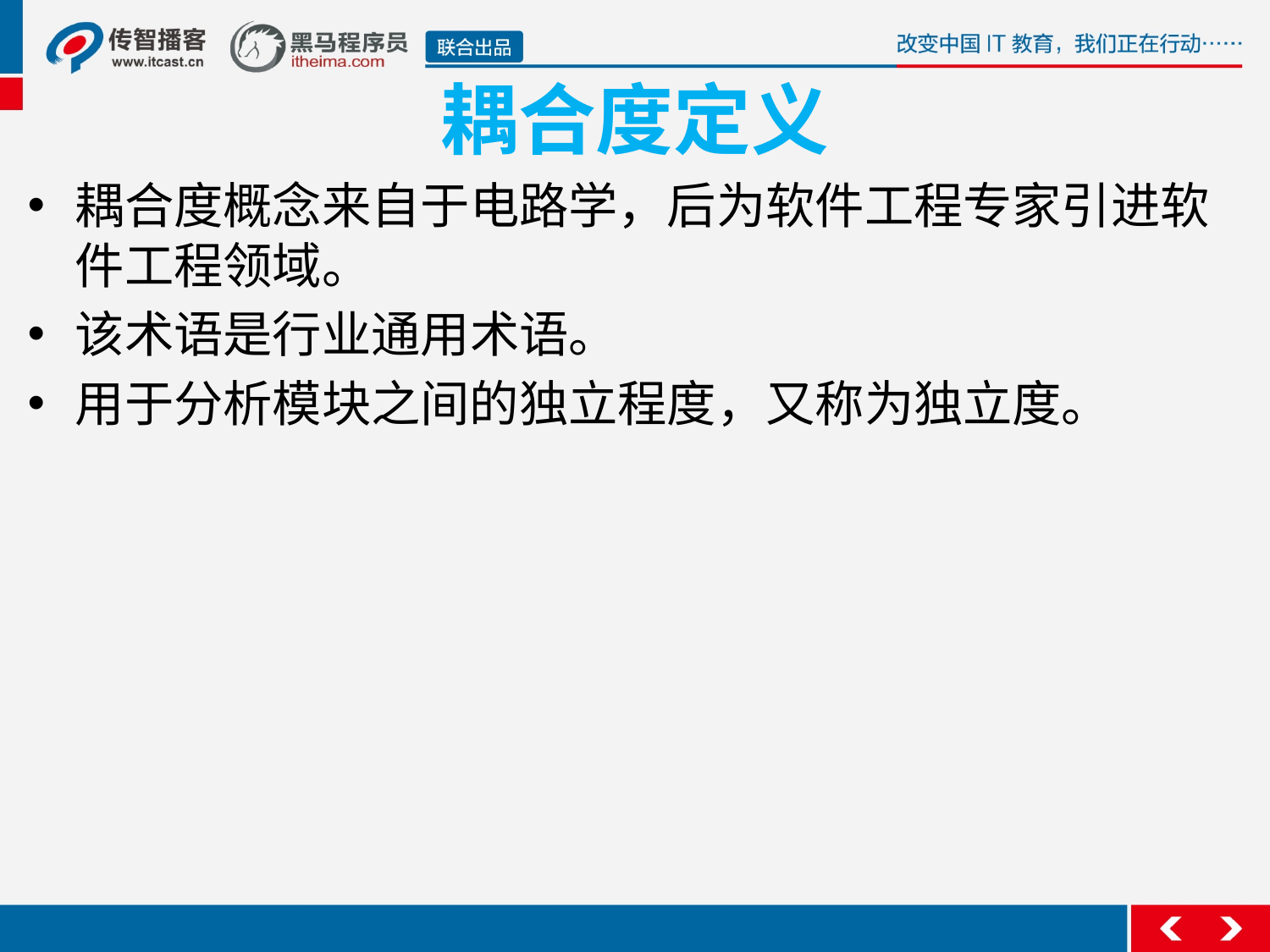

# 耦合度定义
耦合度概念来自于电路学，后为软件工程专家引进软件工程领域。
该术语是行业通用术语。
用于分析模块之间的独立程度，又称为独立度。